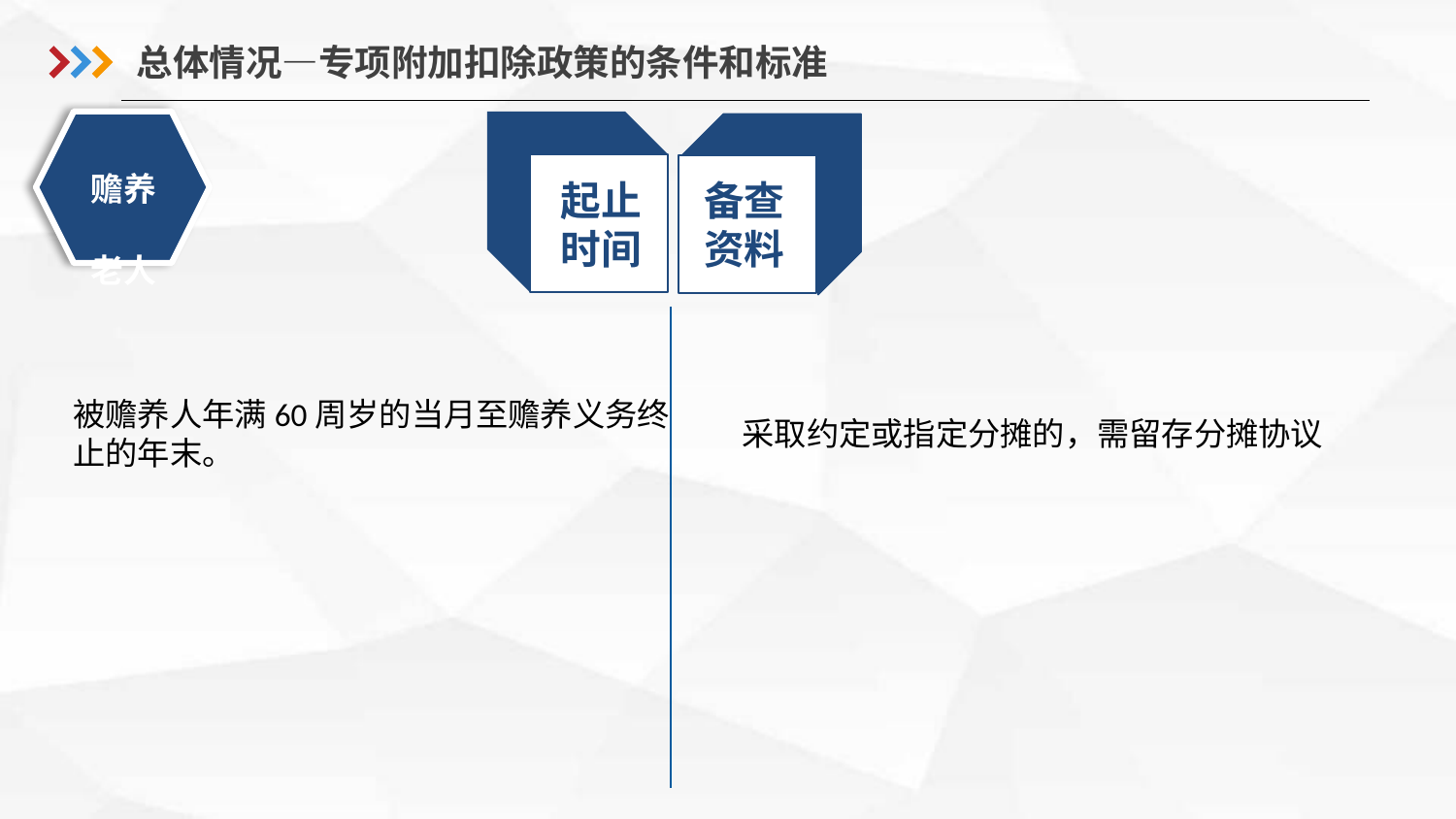

总体情况—专项附加扣除政策的条件和标准

起止
时间

赡养
老人
备查
资料
被赡养人年满60周岁的当月至赡养义务终止的年末。
采取约定或指定分摊的，需留存分摊协议